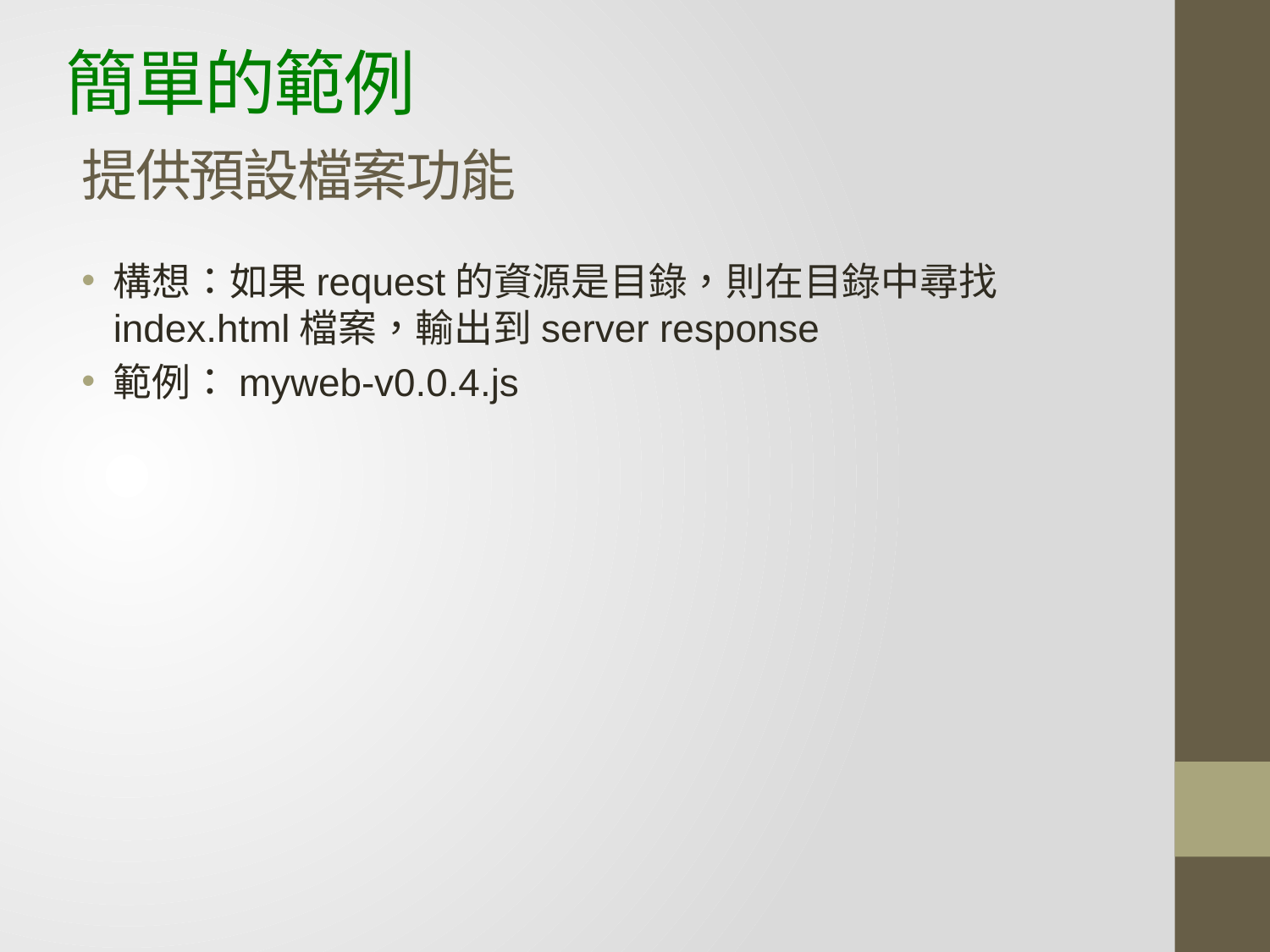

# 簡單的範例 提供預設檔案功能

構想：如果request的資源是目錄，則在目錄中尋找index.html檔案，輸出到server response
範例：myweb-v0.0.4.js